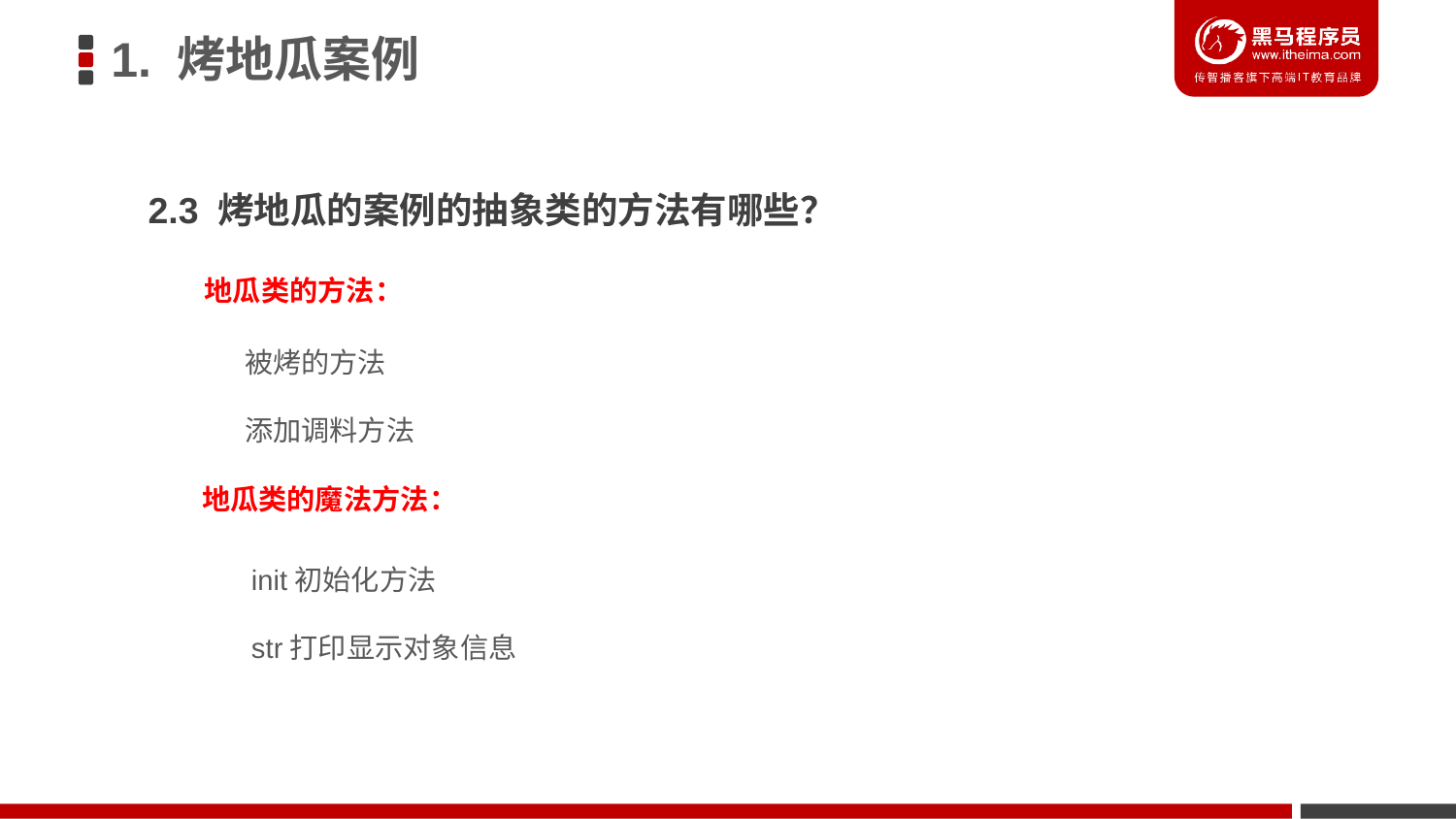

1. 烤地瓜案例
2.3 烤地瓜的案例的抽象类的方法有哪些？
地瓜类的方法：
被烤的方法

添加调料方法
地瓜类的魔法方法：
init初始化方法

str打印显示对象信息